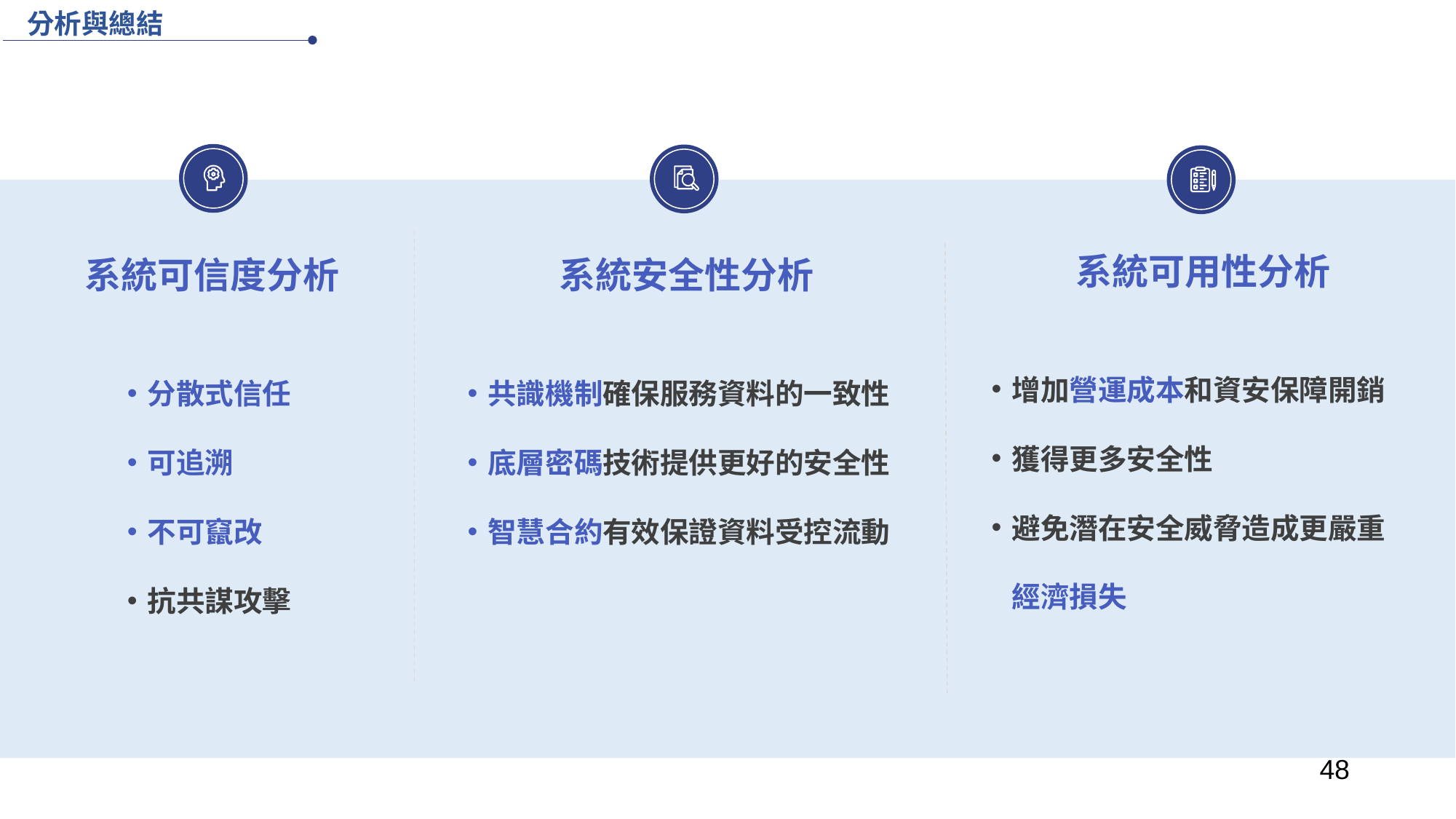

分析與總結

系統可用性分析
系統可信度分析
系統安全性分析
增加營運成本和資安保障開銷
獲得更多安全性
避免潛在安全威脅造成更嚴重經濟損失
分散式信任
可追溯
不可竄改
抗共謀攻擊
共識機制確保服務資料的一致性
底層密碼技術提供更好的安全性
智慧合約有效保證資料受控流動
48